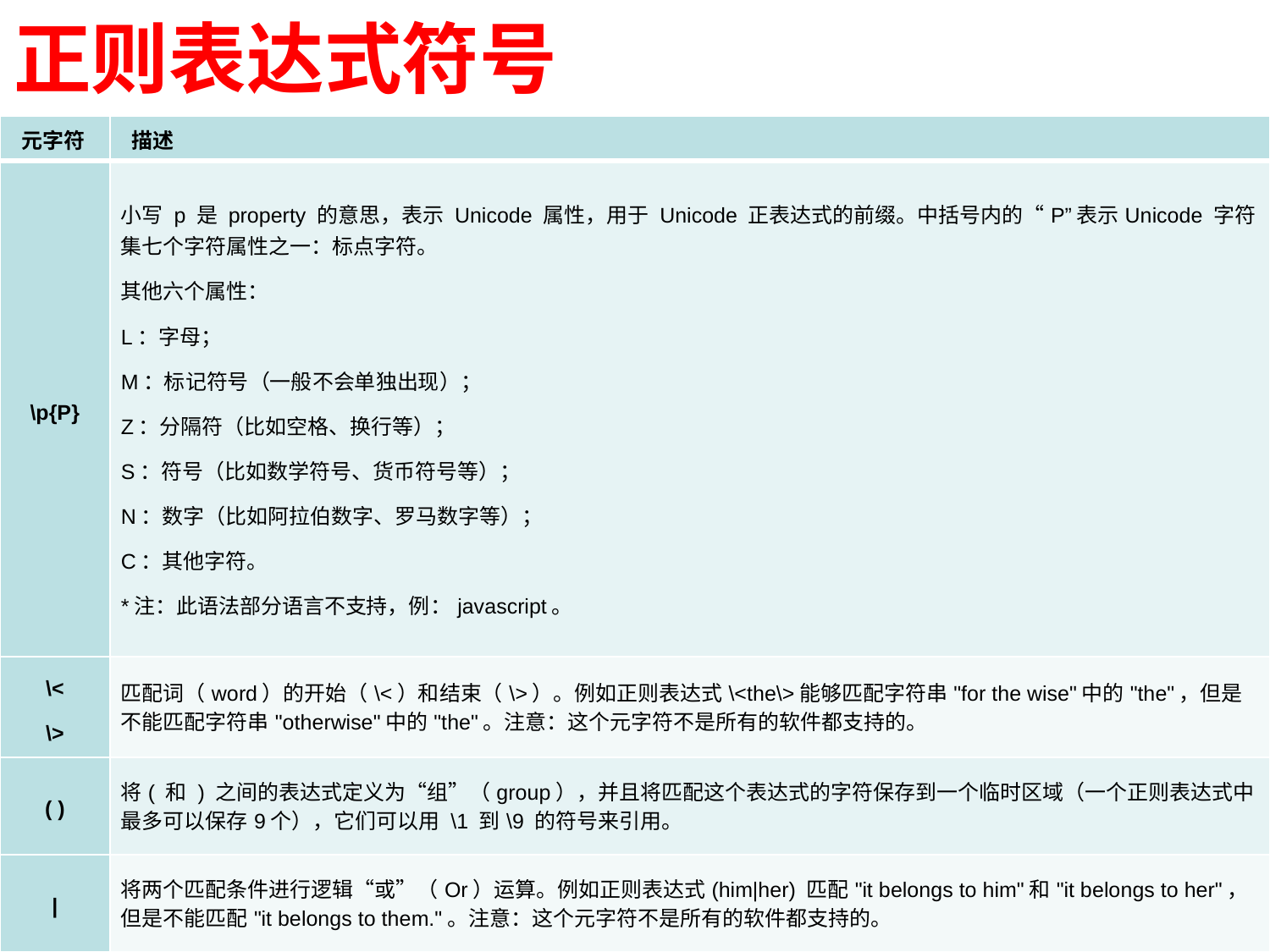

正则表达式符号
| 元字符 | 描述 |
| --- | --- |
| \p{P} | 小写 p 是 property 的意思，表示 Unicode 属性，用于 Unicode 正表达式的前缀。中括号内的“P”表示Unicode 字符集七个字符属性之一：标点字符。 其他六个属性： L：字母； M：标记符号（一般不会单独出现）； Z：分隔符（比如空格、换行等）； S：符号（比如数学符号、货币符号等）； N：数字（比如阿拉伯数字、罗马数字等）； C：其他字符。 \*注：此语法部分语言不支持，例：javascript。 |
| \< \> | 匹配词（word）的开始（\<）和结束（\>）。例如正则表达式\<the\>能够匹配字符串"for the wise"中的"the"，但是不能匹配字符串"otherwise"中的"the"。注意：这个元字符不是所有的软件都支持的。 |
| ( ) | 将( 和 ) 之间的表达式定义为“组”（group），并且将匹配这个表达式的字符保存到一个临时区域（一个正则表达式中最多可以保存9个），它们可以用 \1 到\9 的符号来引用。 |
| | | 将两个匹配条件进行逻辑“或”（Or）运算。例如正则表达式(him|her) 匹配"it belongs to him"和"it belongs to her"，但是不能匹配"it belongs to them."。注意：这个元字符不是所有的软件都支持的。 |